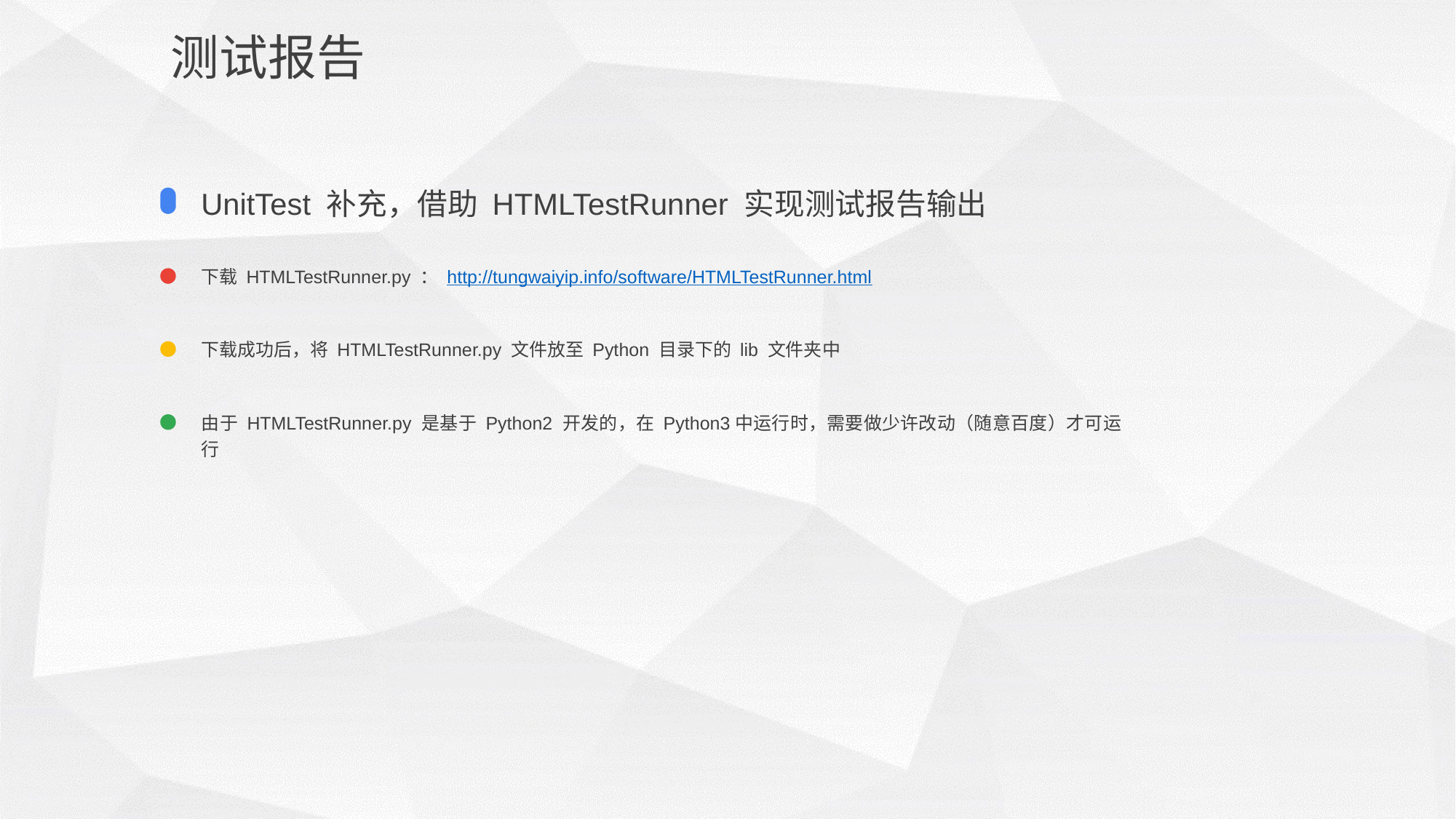

测试报告
UnitTest 补充，借助 HTMLTestRunner 实现测试报告输出

下载 HTMLTestRunner.py ： http://tungwaiyip.info/software/HTMLTestRunner.html

下载成功后，将 HTMLTestRunner.py 文件放至 Python 目录下的 lib 文件夹中

由于 HTMLTestRunner.py 是基于 Python2 开发的，在 Python3中运行时，需要做少许改动（随意百度）才可运行